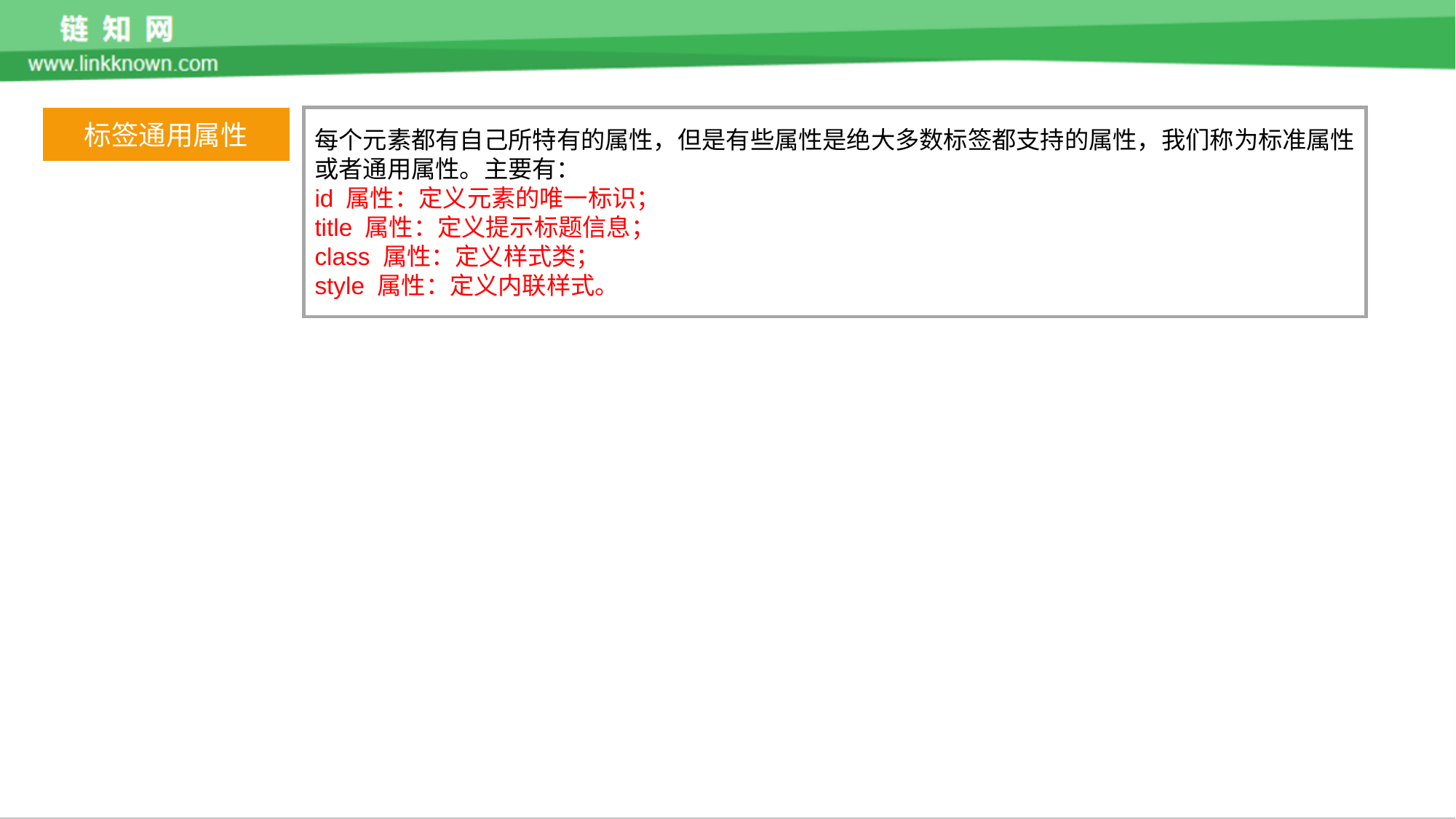

标签通用属性
每个元素都有自己所特有的属性，但是有些属性是绝大多数标签都支持的属性，我们称为标准属性或者通用属性。主要有：
id 属性：定义元素的唯一标识；
title 属性：定义提示标题信息；
class 属性：定义样式类；
style 属性：定义内联样式。